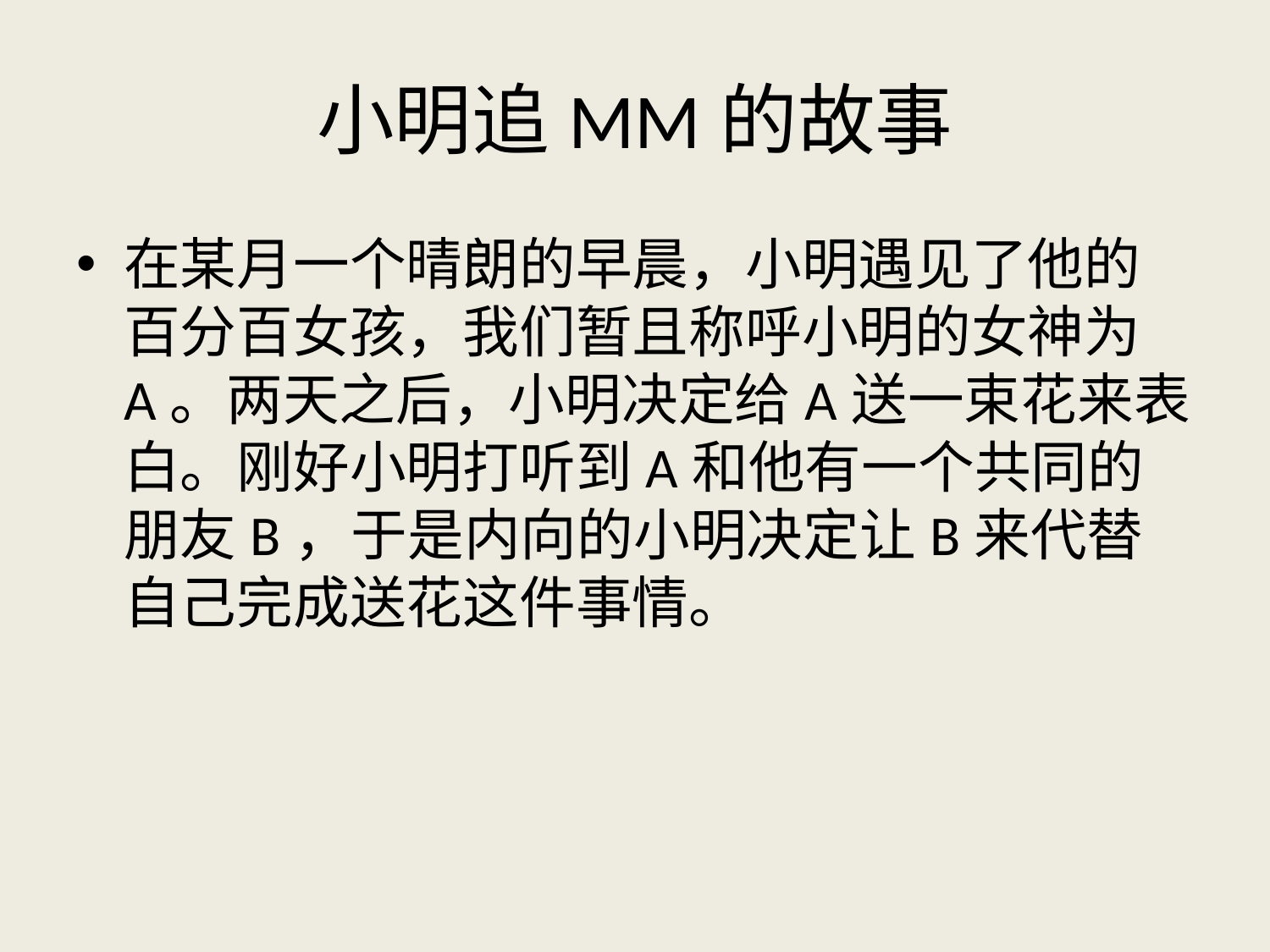

# 小明追MM的故事
在某月一个晴朗的早晨，小明遇见了他的百分百女孩，我们暂且称呼小明的女神为A。两天之后，小明决定给A送一束花来表白。刚好小明打听到A和他有一个共同的朋友B，于是内向的小明决定让B来代替自己完成送花这件事情。